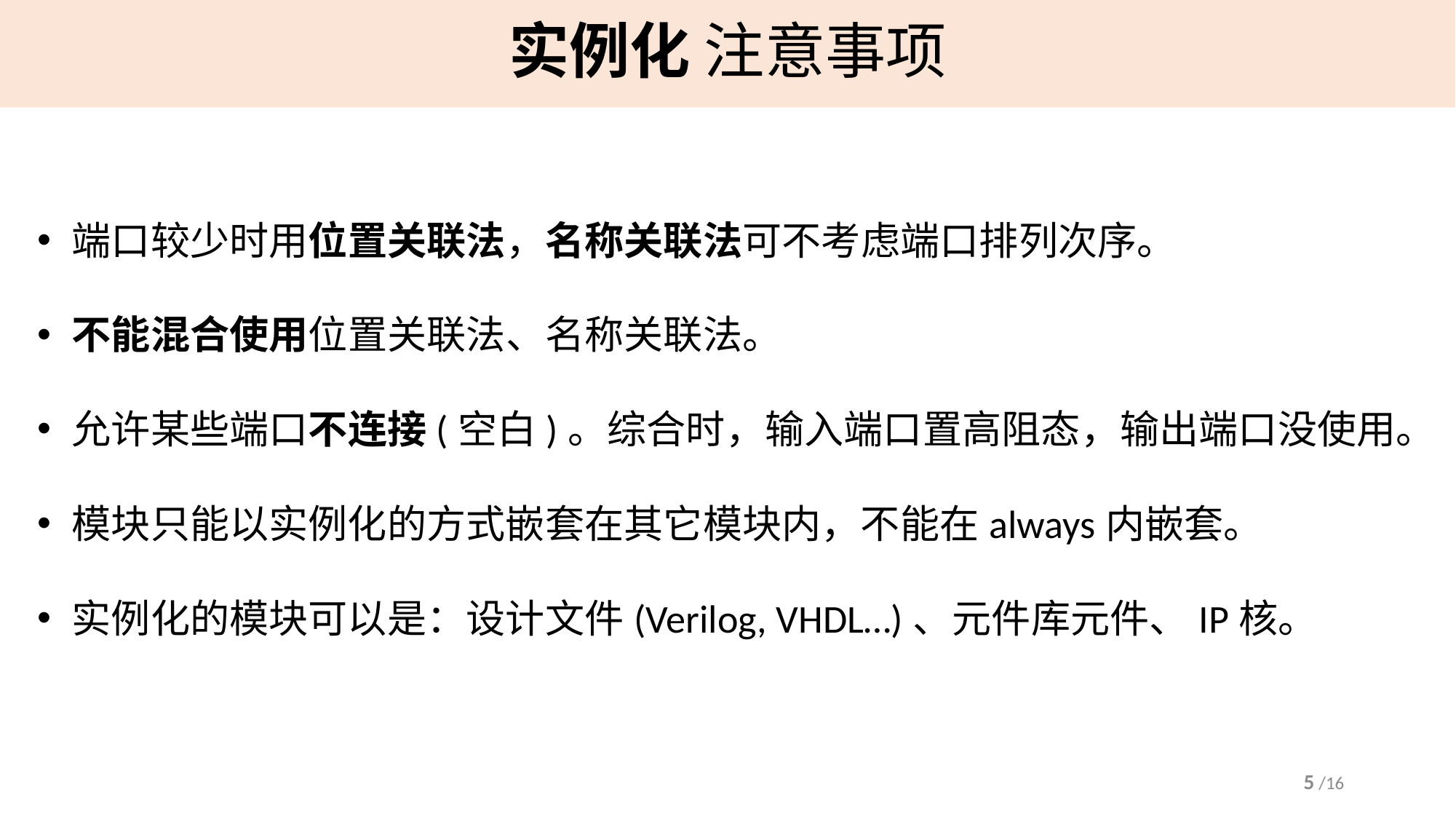

# 实例化 注意事项
端口较少时用位置关联法，名称关联法可不考虑端口排列次序。
不能混合使用位置关联法、名称关联法。
允许某些端口不连接(空白)。综合时，输入端口置高阻态，输出端口没使用。
模块只能以实例化的方式嵌套在其它模块内，不能在always内嵌套。
实例化的模块可以是：设计文件(Verilog, VHDL…)、元件库元件、IP核。
5 /16